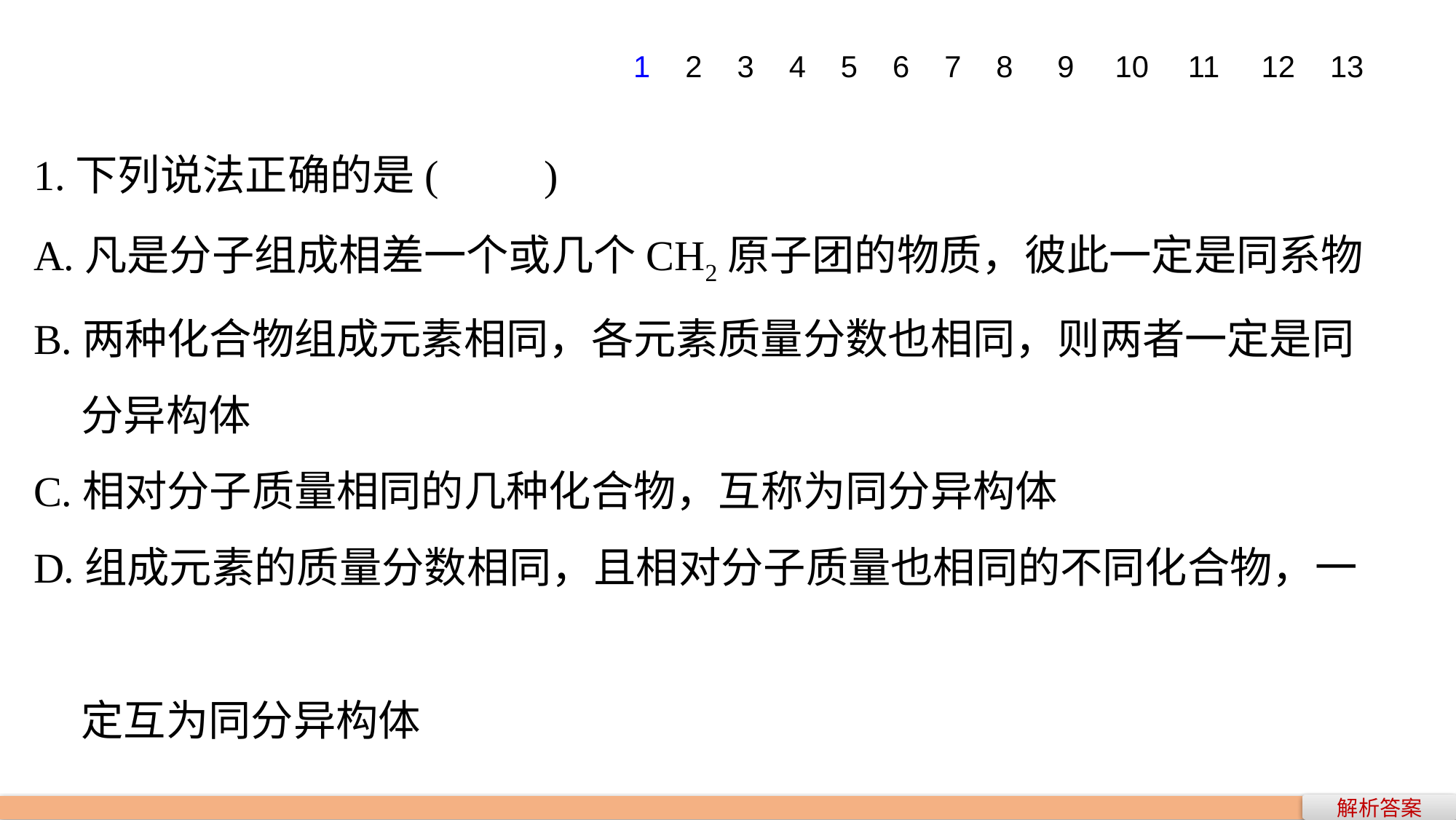

1
2
3
4
5
6
7
8
9
10
11
12
13
1.下列说法正确的是(　　)
A.凡是分子组成相差一个或几个CH2原子团的物质，彼此一定是同系物
B.两种化合物组成元素相同，各元素质量分数也相同，则两者一定是同
    分异构体
C.相对分子质量相同的几种化合物，互称为同分异构体
D.组成元素的质量分数相同，且相对分子质量也相同的不同化合物，一
    定互为同分异构体
解析答案